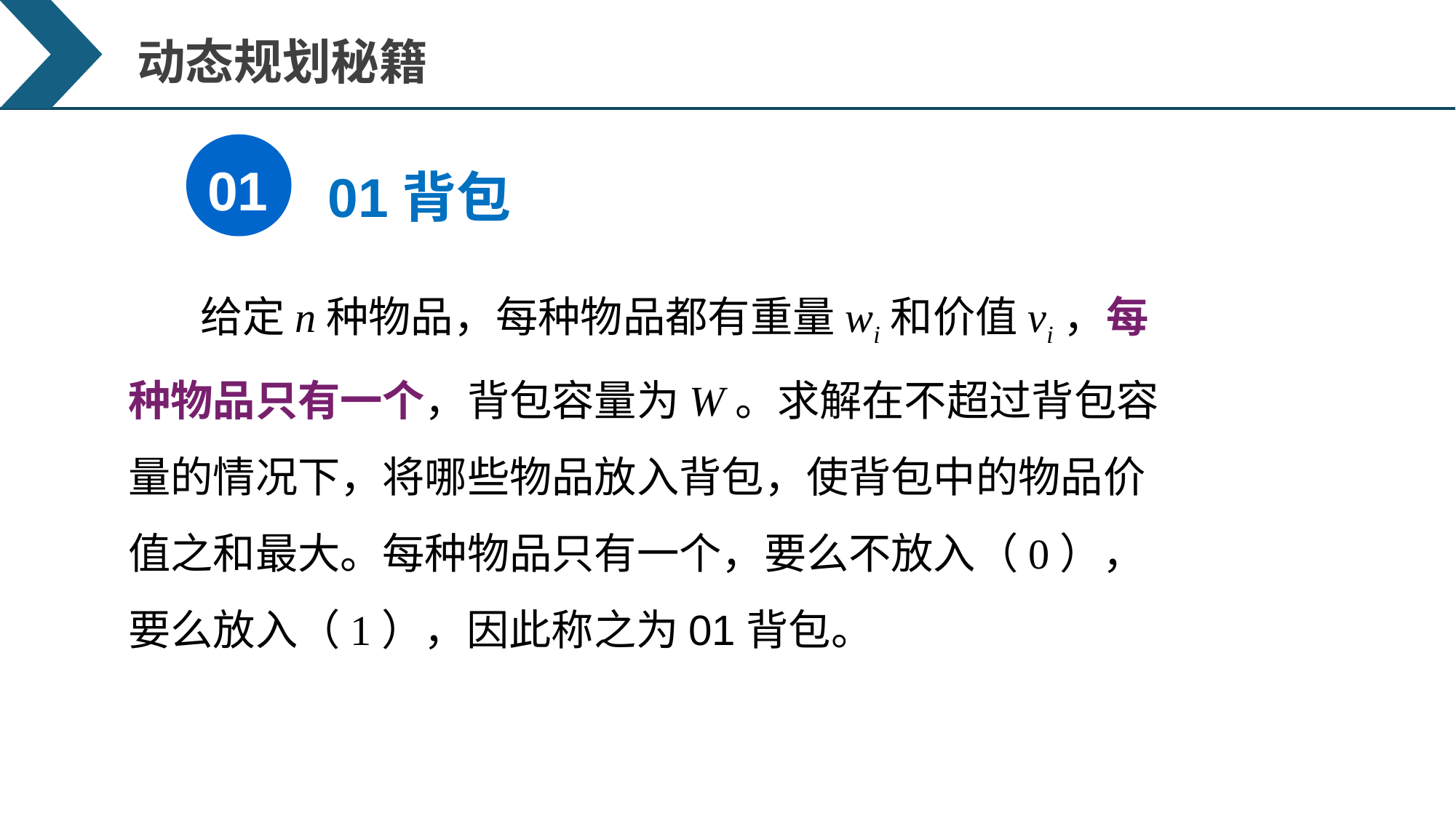

动态规划秘籍

01
01背包
给定n种物品，每种物品都有重量wi和价值vi，每种物品只有一个，背包容量为W。求解在不超过背包容量的情况下，将哪些物品放入背包，使背包中的物品价值之和最大。每种物品只有一个，要么不放入（0），要么放入（1），因此称之为01背包。